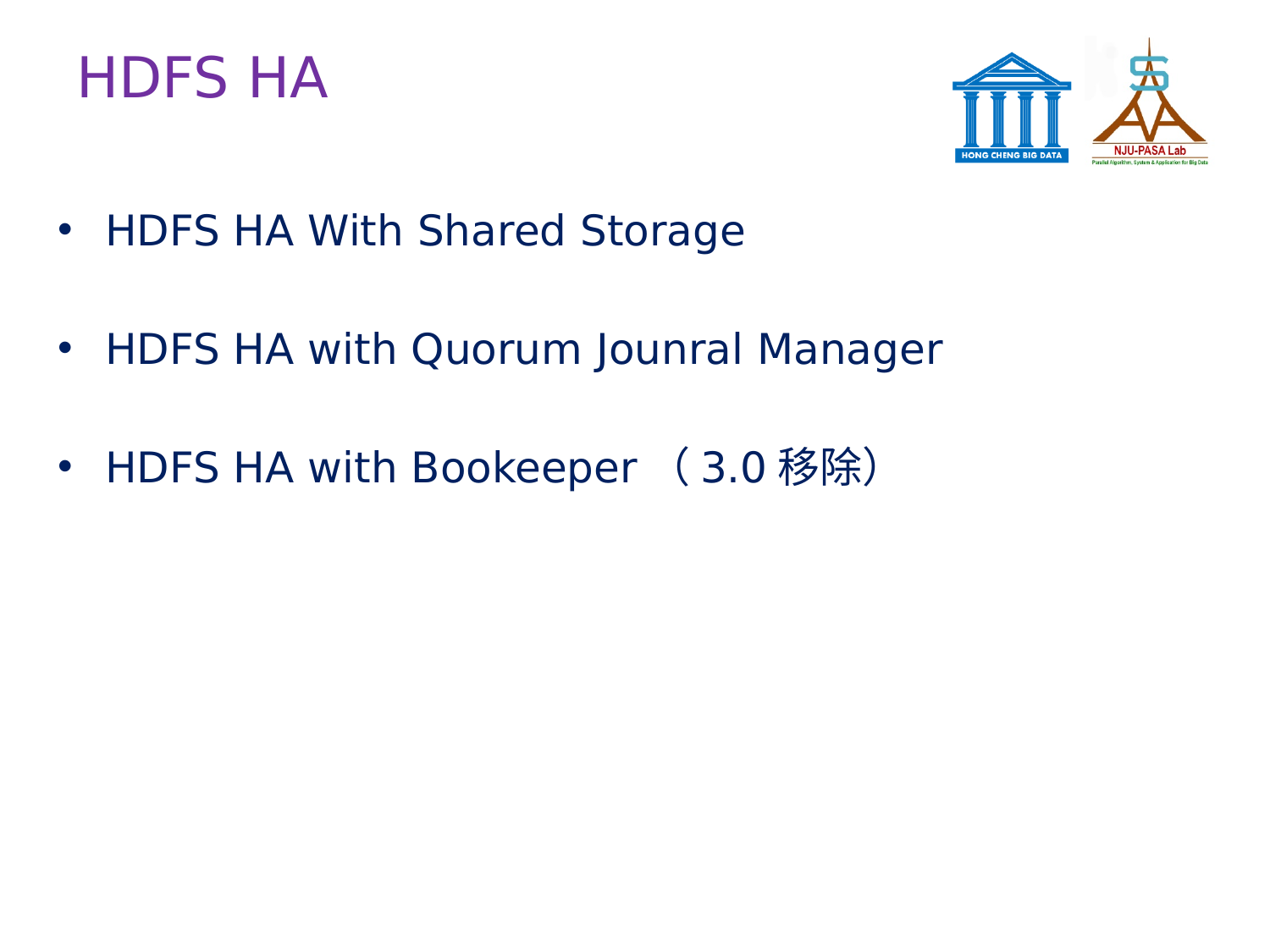

# HDFS HA

HDFS HA With Shared Storage

HDFS HA with Quorum Jounral Manager

HDFS HA with Bookeeper（3.0移除）